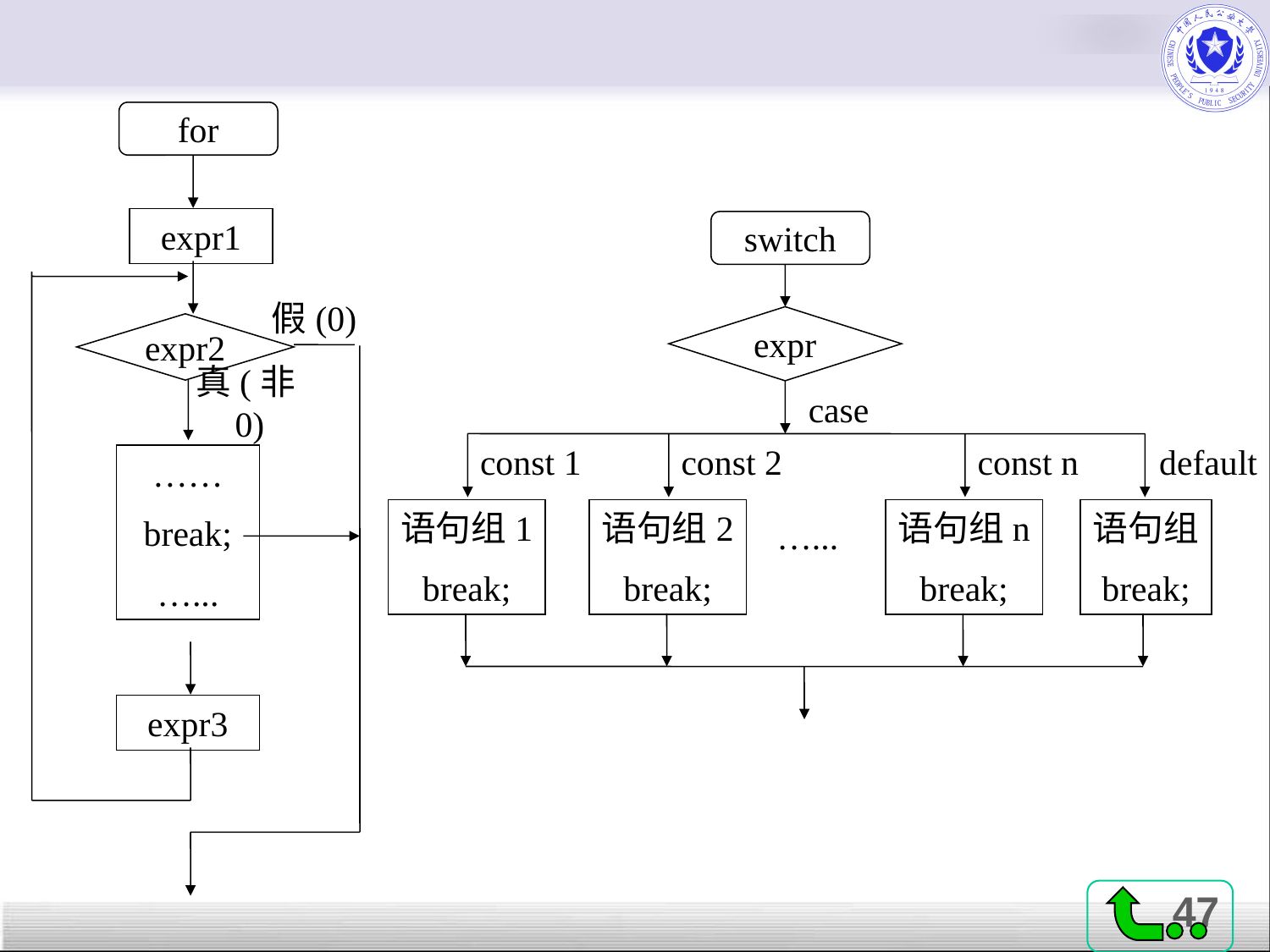

for

expr1

假(0)
expr2

真(非0)

……
break;
…...

expr3

switch

expr

case

const 1

const 2

const n

default
语句组1
break;
语句组2
break;
语句组n
break;
语句组
break;
…...